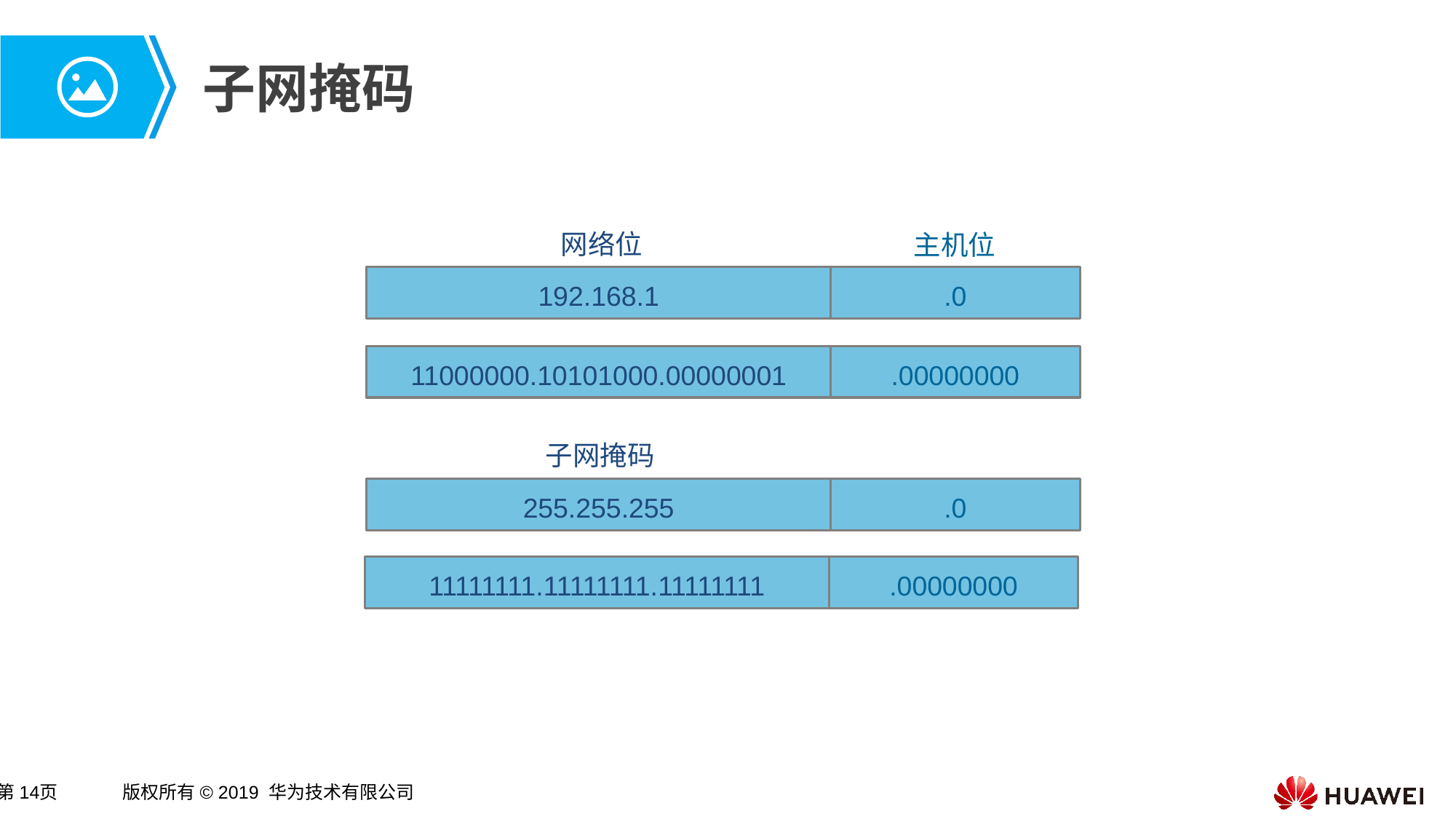

# 子网掩码
网络位
主机位
192.168.1
.0
11000000.10101000.00000001
.00000000
子网掩码
255.255.255
.0
11111111.11111111.11111111
.00000000